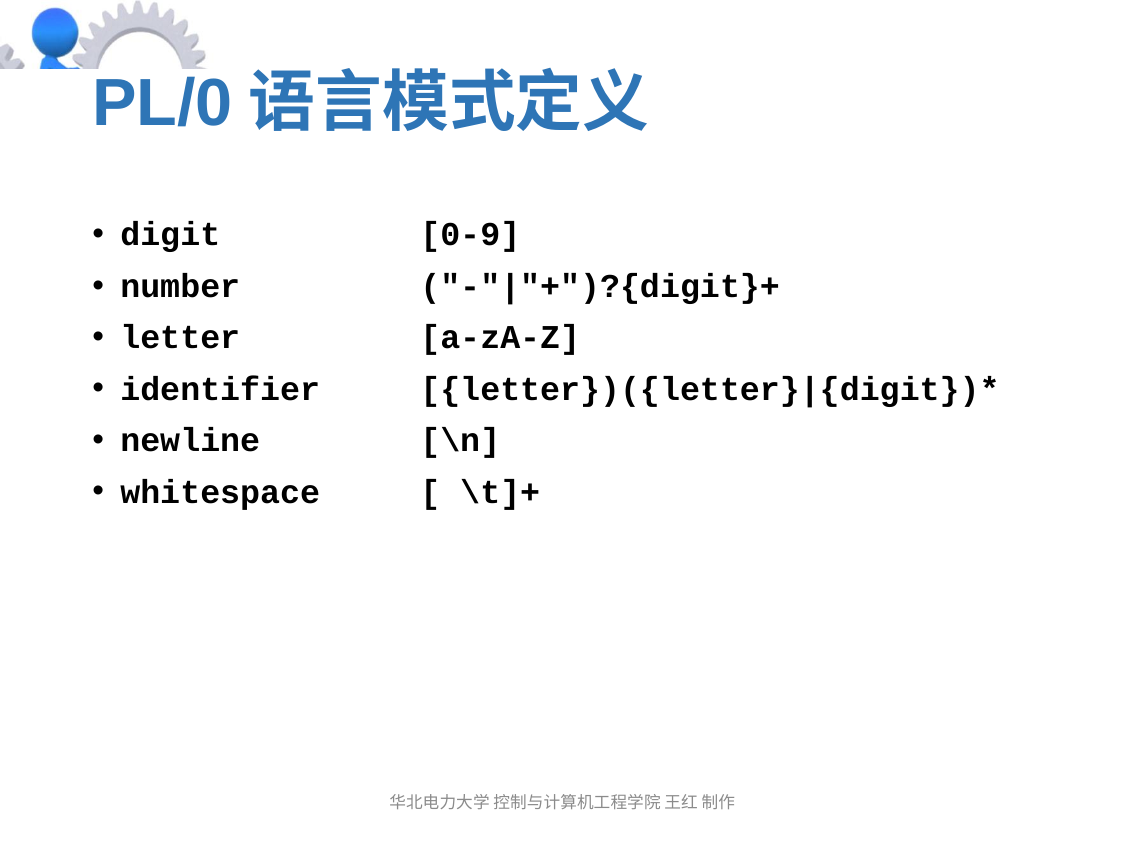

# PL/0语言模式定义
digit		[0-9]
number		("-"|"+")?{digit}+
letter		[a-zA-Z]
identifier 	[{letter})({letter}|{digit})*
newline		[\n]
whitespace	[ \t]+

华北电力大学 控制与计算机工程学院 王红 制作